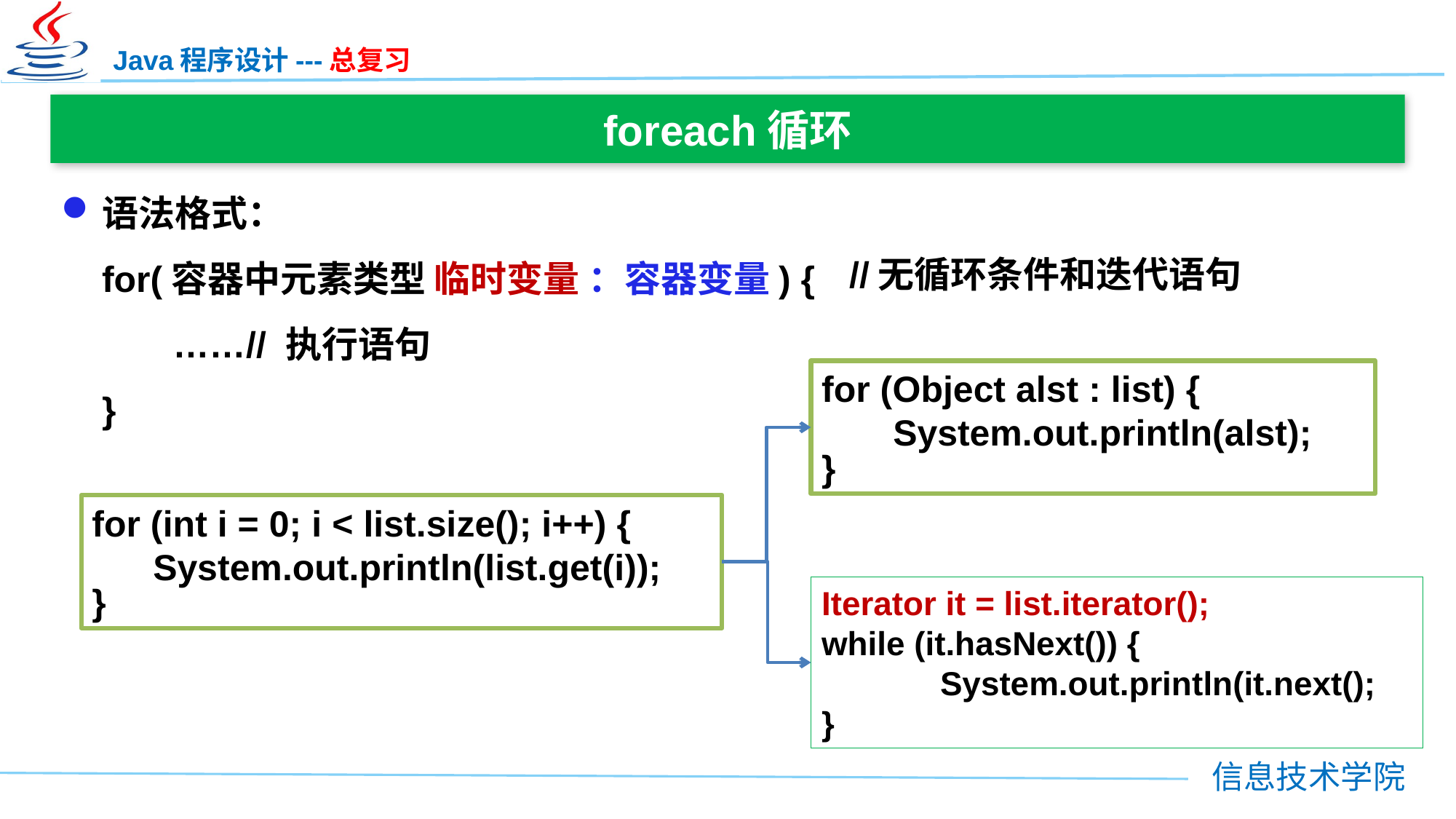

foreach循环
语法格式：
    for(容器中元素类型 临时变量 ：容器变量) {
           ……// 执行语句
    }
//无循环条件和迭代语句
for (Object alst : list) {
       System.out.println(alst);
}
for (int i = 0; i < list.size(); i++) {
      System.out.println(list.get(i));
}
Iterator it = list.iterator();
while (it.hasNext()) {
	 System.out.println(it.next();
}